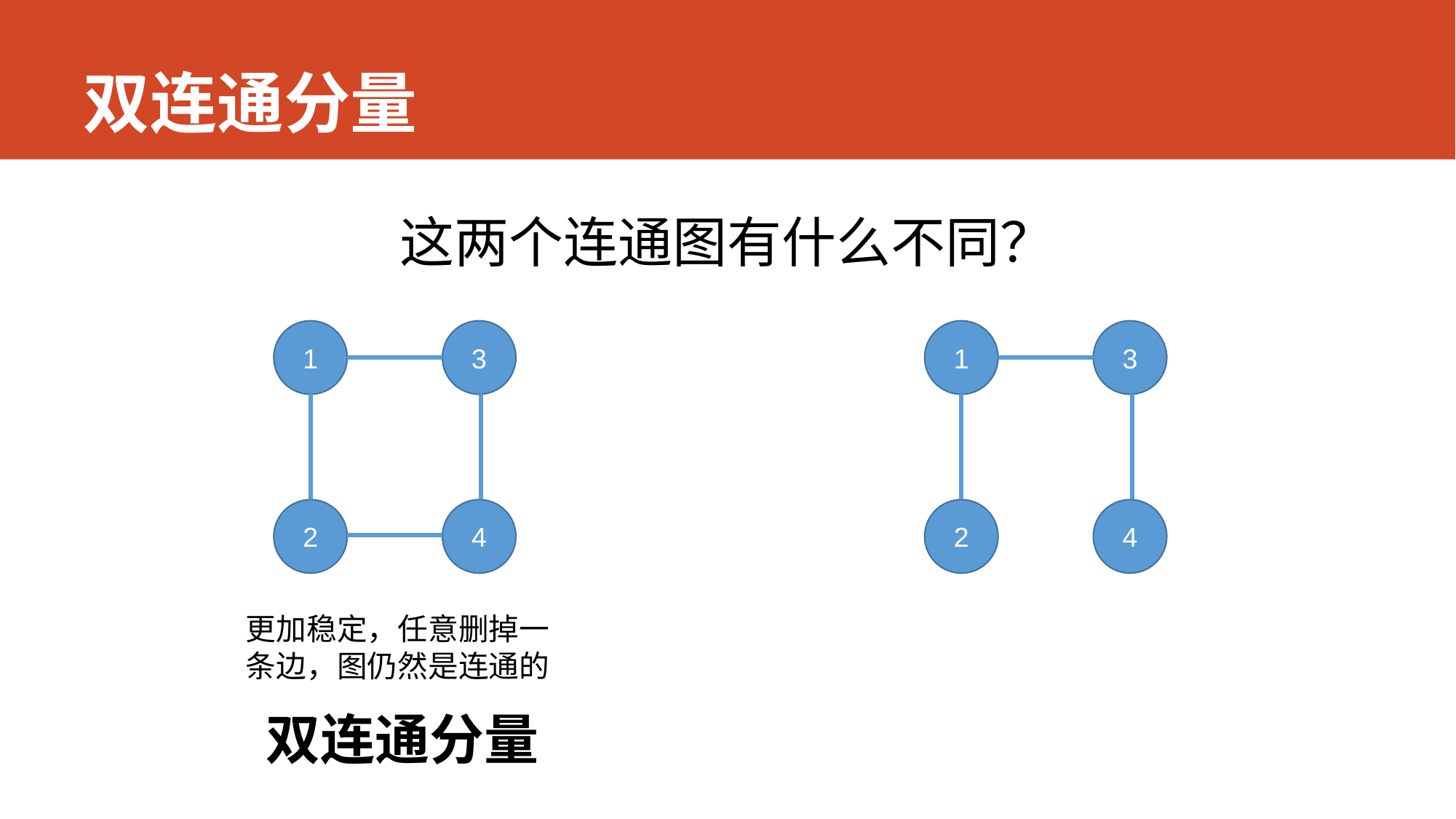

# 双连通分量
这两个连通图有什么不同？
1
3
1
3
2
4
2
4
更加稳定，任意删掉一条边，图仍然是连通的
双连通分量